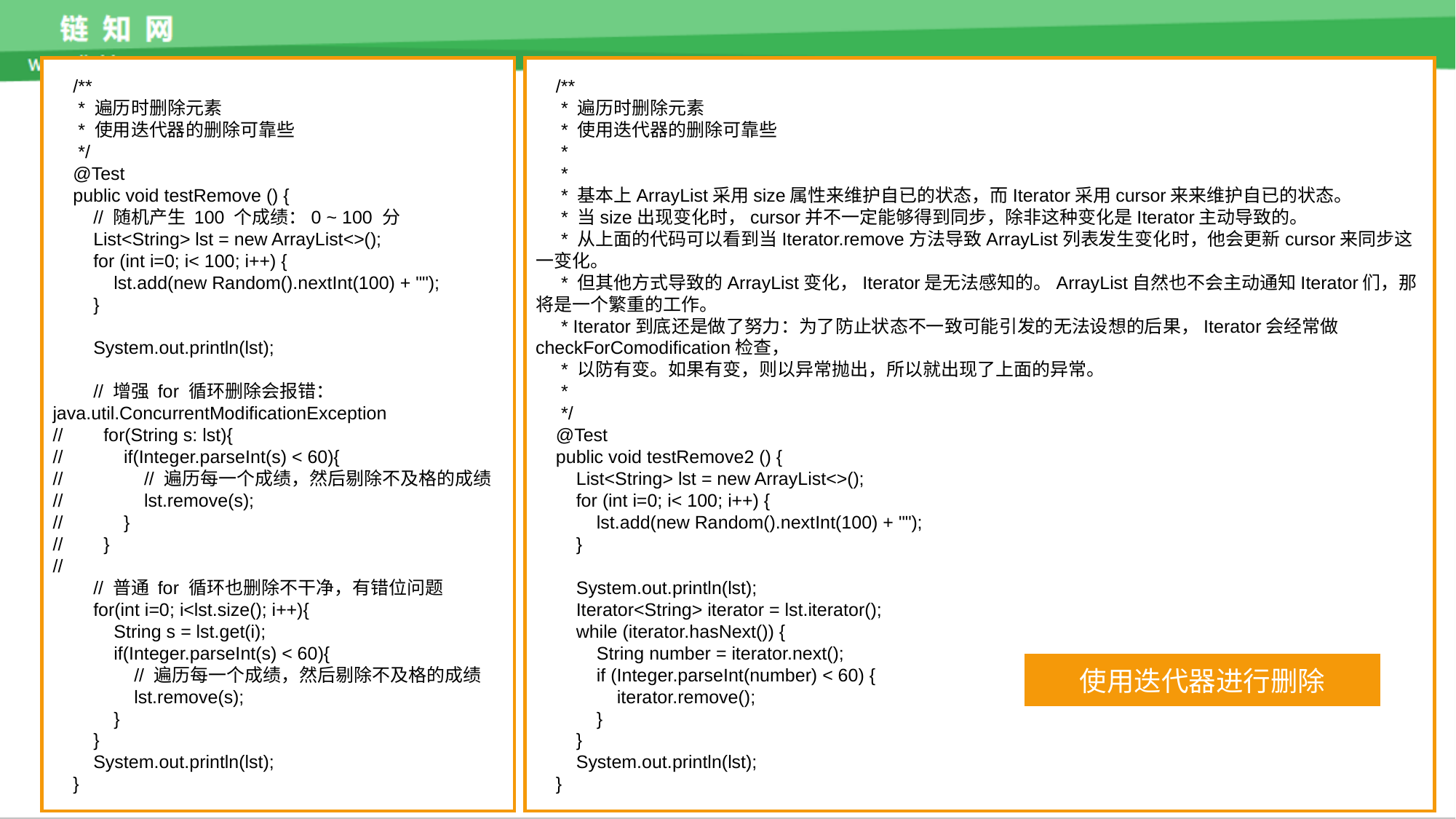

/**
     * 遍历时删除元素
     * 使用迭代器的删除可靠些
     */
    @Test
    public void testRemove () {
        // 随机产生 100 个成绩：0 ~ 100 分
        List<String> lst = new ArrayList<>();
        for (int i=0; i< 100; i++) {
            lst.add(new Random().nextInt(100) + "");
        }

        System.out.println(lst);

        // 增强 for 循环删除会报错：java.util.ConcurrentModificationException
//        for(String s: lst){
//            if(Integer.parseInt(s) < 60){
//                // 遍历每一个成绩，然后剔除不及格的成绩
//                lst.remove(s);
//            }
//        }
//
        // 普通 for 循环也删除不干净，有错位问题
        for(int i=0; i<lst.size(); i++){
            String s = lst.get(i);
            if(Integer.parseInt(s) < 60){
                // 遍历每一个成绩，然后剔除不及格的成绩
                lst.remove(s);
            }
        }
        System.out.println(lst);
    }
    /**
     * 遍历时删除元素
     * 使用迭代器的删除可靠些
     *
     *
     * 基本上ArrayList采用size属性来维护自已的状态，而Iterator采用cursor来来维护自已的状态。
     * 当size出现变化时，cursor并不一定能够得到同步，除非这种变化是Iterator主动导致的。
     * 从上面的代码可以看到当Iterator.remove方法导致ArrayList列表发生变化时，他会更新cursor来同步这一变化。
     * 但其他方式导致的ArrayList变化，Iterator是无法感知的。ArrayList自然也不会主动通知Iterator们，那将是一个繁重的工作。
     * Iterator到底还是做了努力：为了防止状态不一致可能引发的无法设想的后果，Iterator会经常做checkForComodification检查，
     * 以防有变。如果有变，则以异常抛出，所以就出现了上面的异常。
     *
     */
    @Test
    public void testRemove2 () {
        List<String> lst = new ArrayList<>();
        for (int i=0; i< 100; i++) {
            lst.add(new Random().nextInt(100) + "");
        }

        System.out.println(lst);
        Iterator<String> iterator = lst.iterator();
        while (iterator.hasNext()) {
            String number = iterator.next();
            if (Integer.parseInt(number) < 60) {
                iterator.remove();
            }
        }
        System.out.println(lst);
    }
使用迭代器进行删除